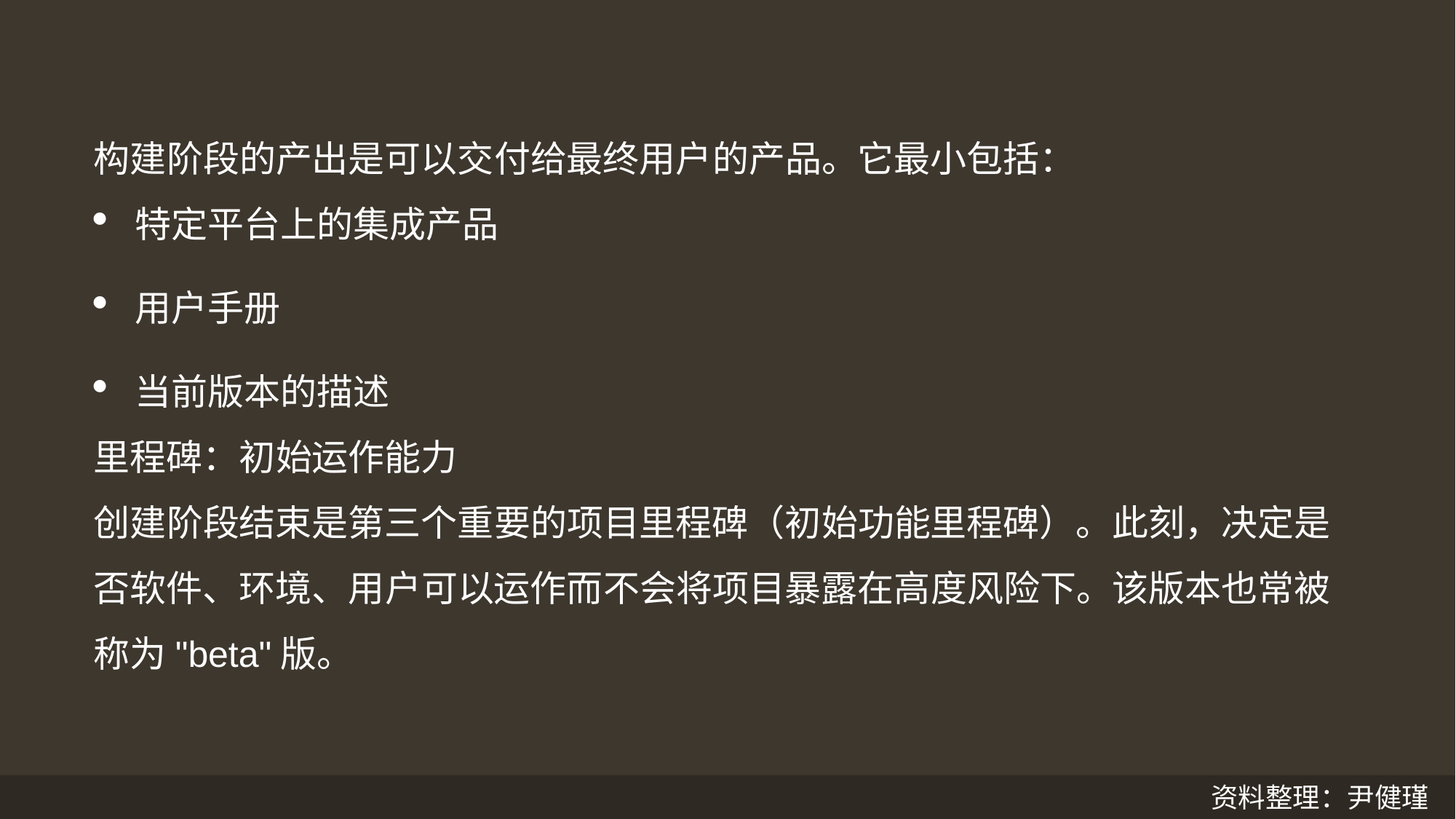

构建阶段的产出是可以交付给最终用户的产品。它最小包括：
特定平台上的集成产品
用户手册
当前版本的描述
里程碑：初始运作能力
创建阶段结束是第三个重要的项目里程碑（初始功能里程碑）。此刻，决定是否软件、环境、用户可以运作而不会将项目暴露在高度风险下。该版本也常被称为"beta"版。
资料整理：尹健瑾